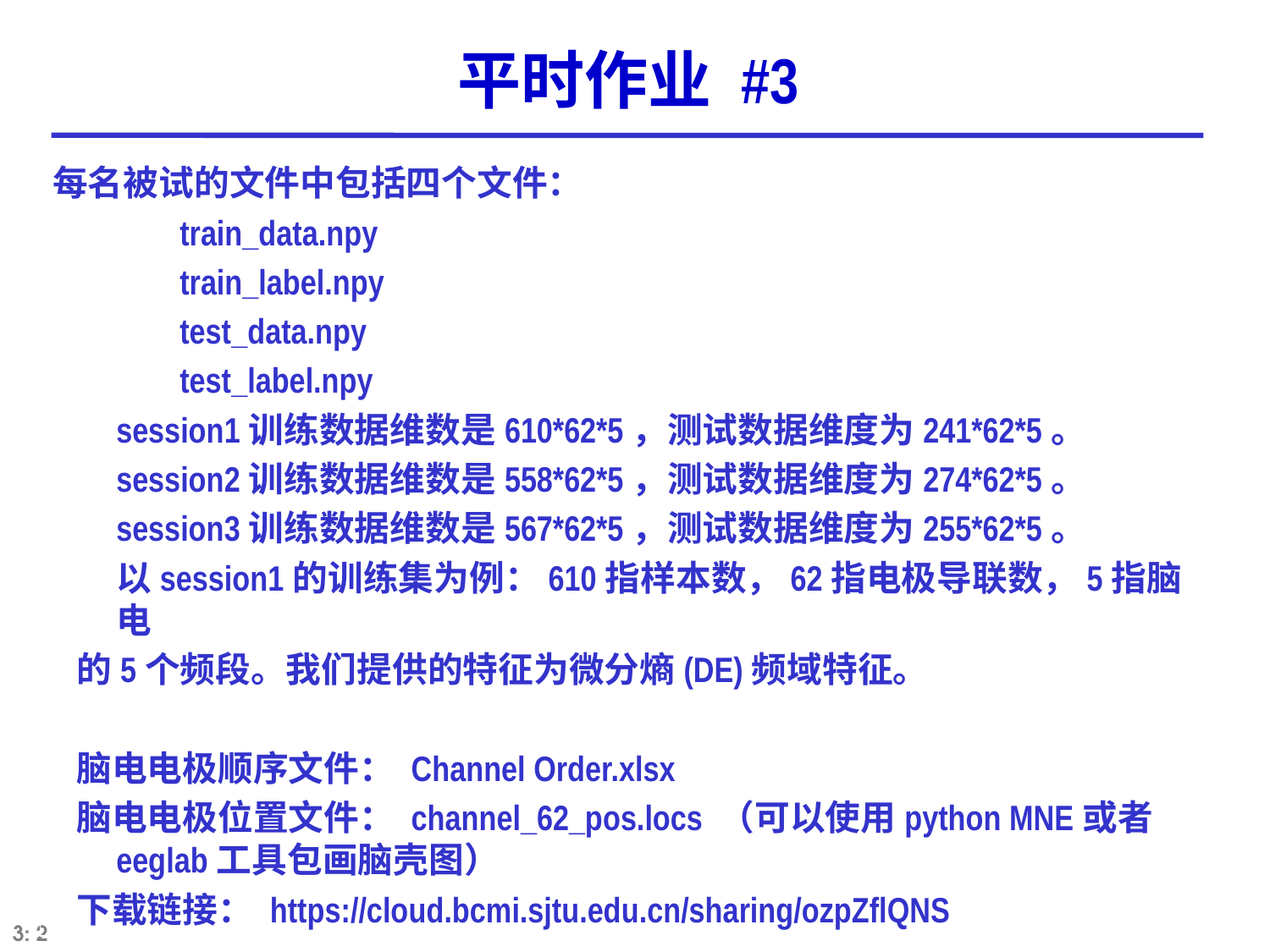

平时作业 #3
每名被试的文件中包括四个文件：
train_data.npy
train_label.npy
test_data.npy
test_label.npy
session1训练数据维数是610*62*5，测试数据维度为241*62*5。
session2训练数据维数是558*62*5，测试数据维度为274*62*5。
session3训练数据维数是567*62*5，测试数据维度为255*62*5。
以session1的训练集为例：610指样本数，62指电极导联数，5指脑电
的5个频段。我们提供的特征为微分熵(DE)频域特征。

脑电电极顺序文件： Channel Order.xlsx
脑电电极位置文件： channel_62_pos.locs （可以使用python MNE或者eeglab工具包画脑壳图）
下载链接： https://cloud.bcmi.sjtu.edu.cn/sharing/ozpZflQNS